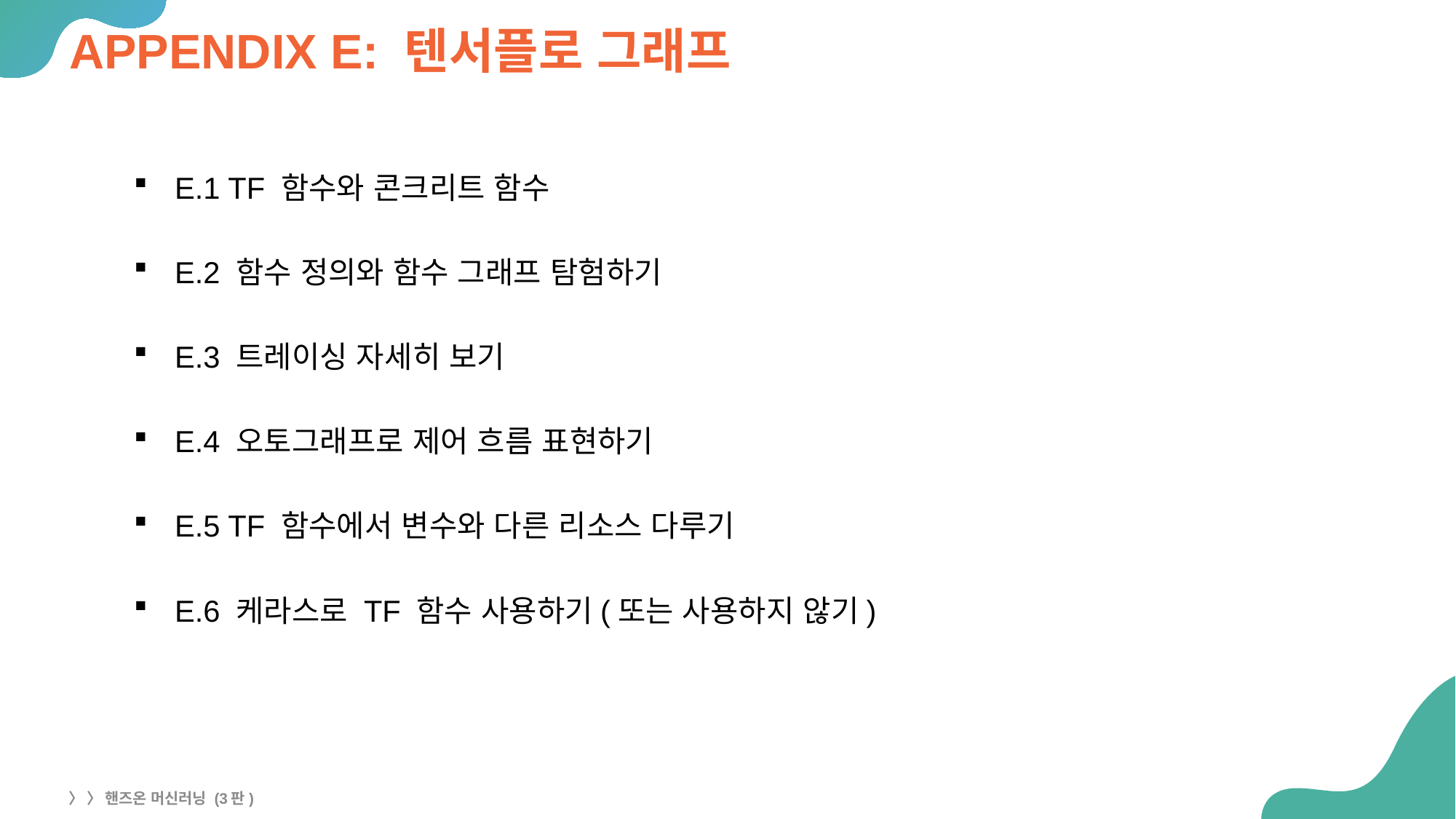

# APPENDIX E: 텐서플로 그래프
E.1 TF 함수와 콘크리트 함수

E.2 함수 정의와 함수 그래프 탐험하기

E.3 트레이싱 자세히 보기

E.4 오토그래프로 제어 흐름 표현하기

E.5 TF 함수에서 변수와 다른 리소스 다루기

E.6 케라스로 TF 함수 사용하기(또는 사용하지 않기)
〉 〉 핸즈온 머신러닝 (3판)